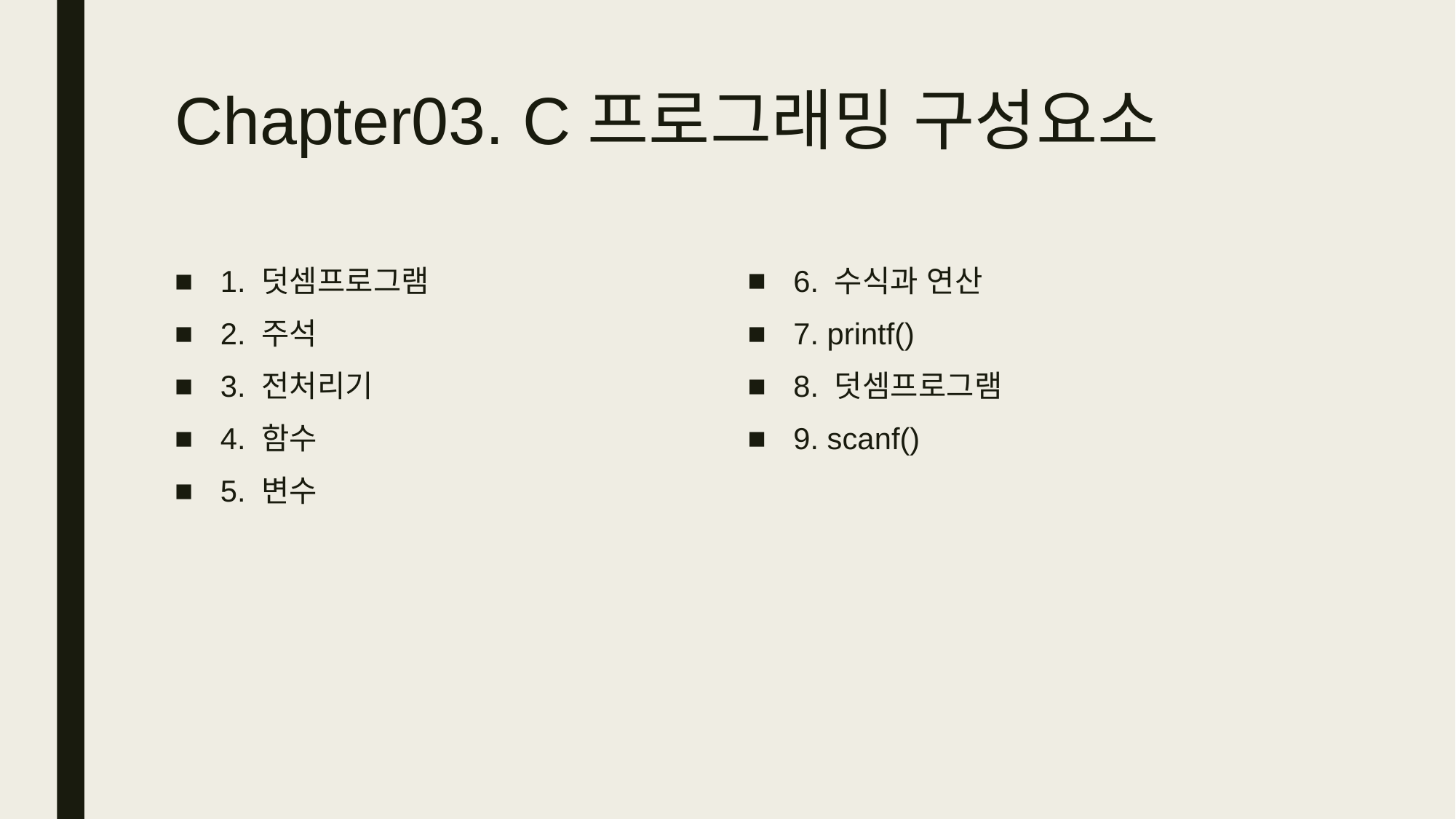

# Chapter03. C프로그래밍 구성요소
1. 덧셈프로그램
2. 주석
3. 전처리기
4. 함수
5. 변수
6. 수식과 연산
7. printf()
8. 덧셈프로그램
9. scanf()